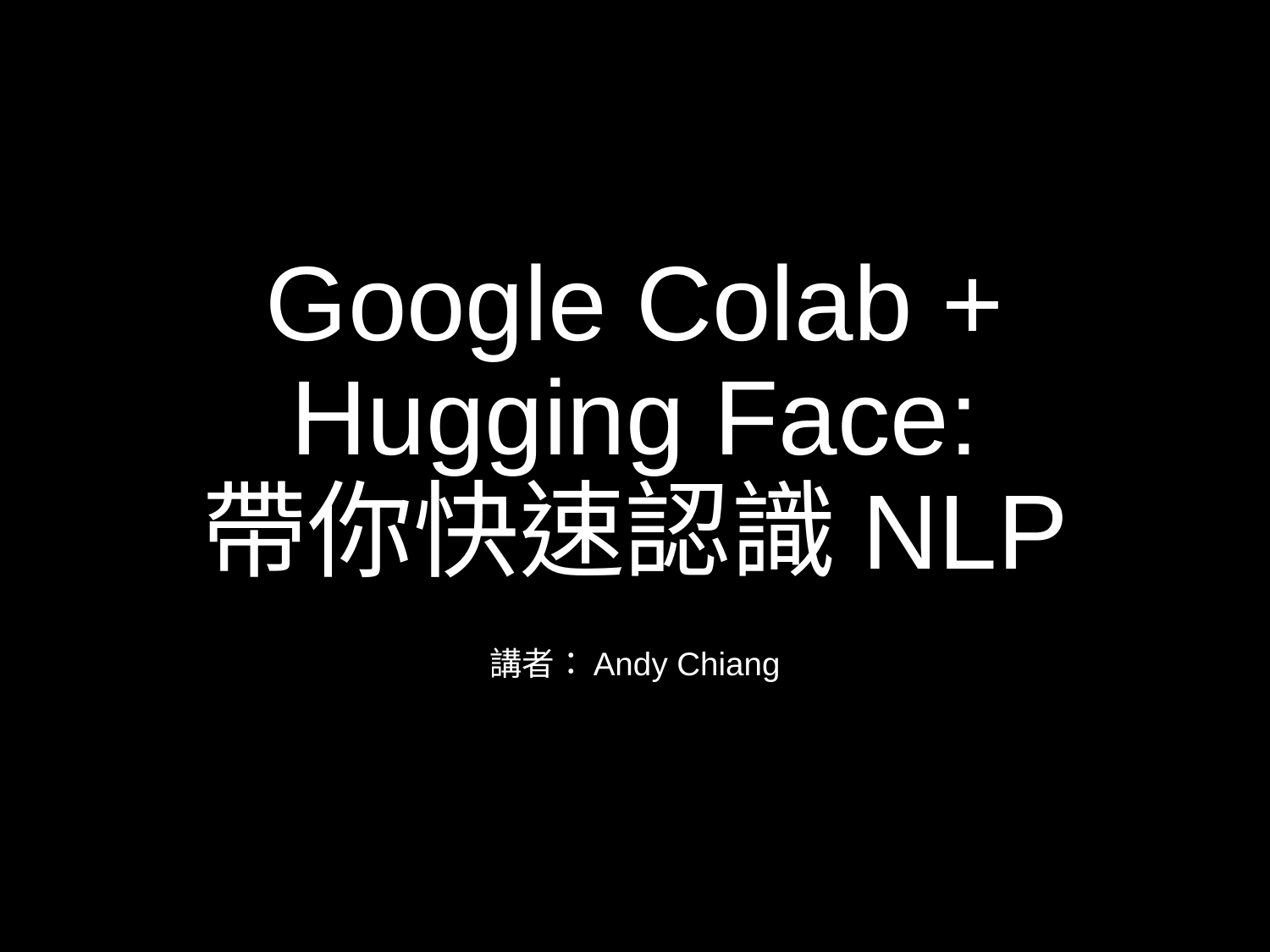

# Google Colab + Hugging Face: 帶你快速認識NLP
講者：Andy Chiang